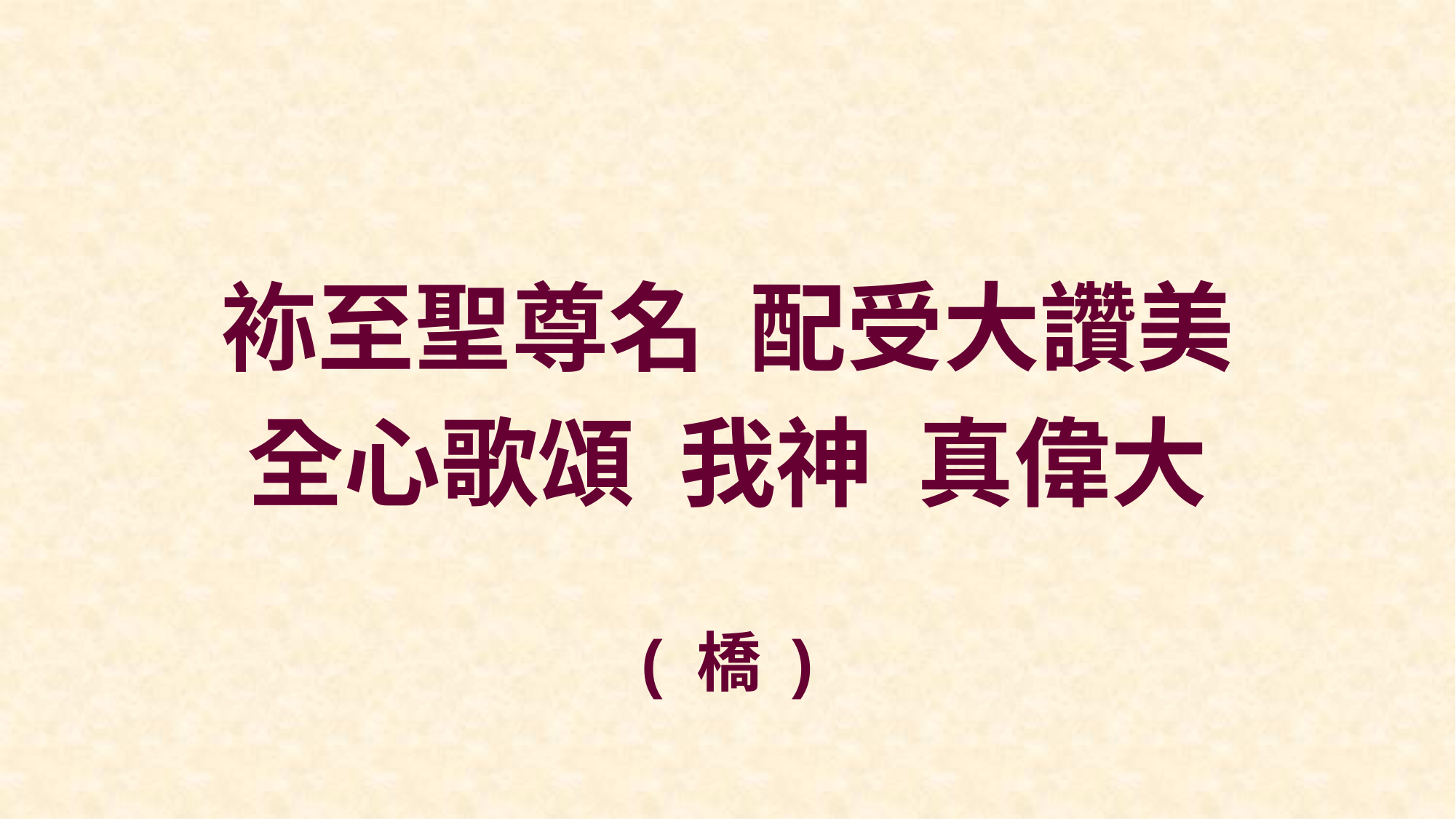

袮至聖尊名  配受大讚美
全心歌頌  我神  真偉大
( 橋 )